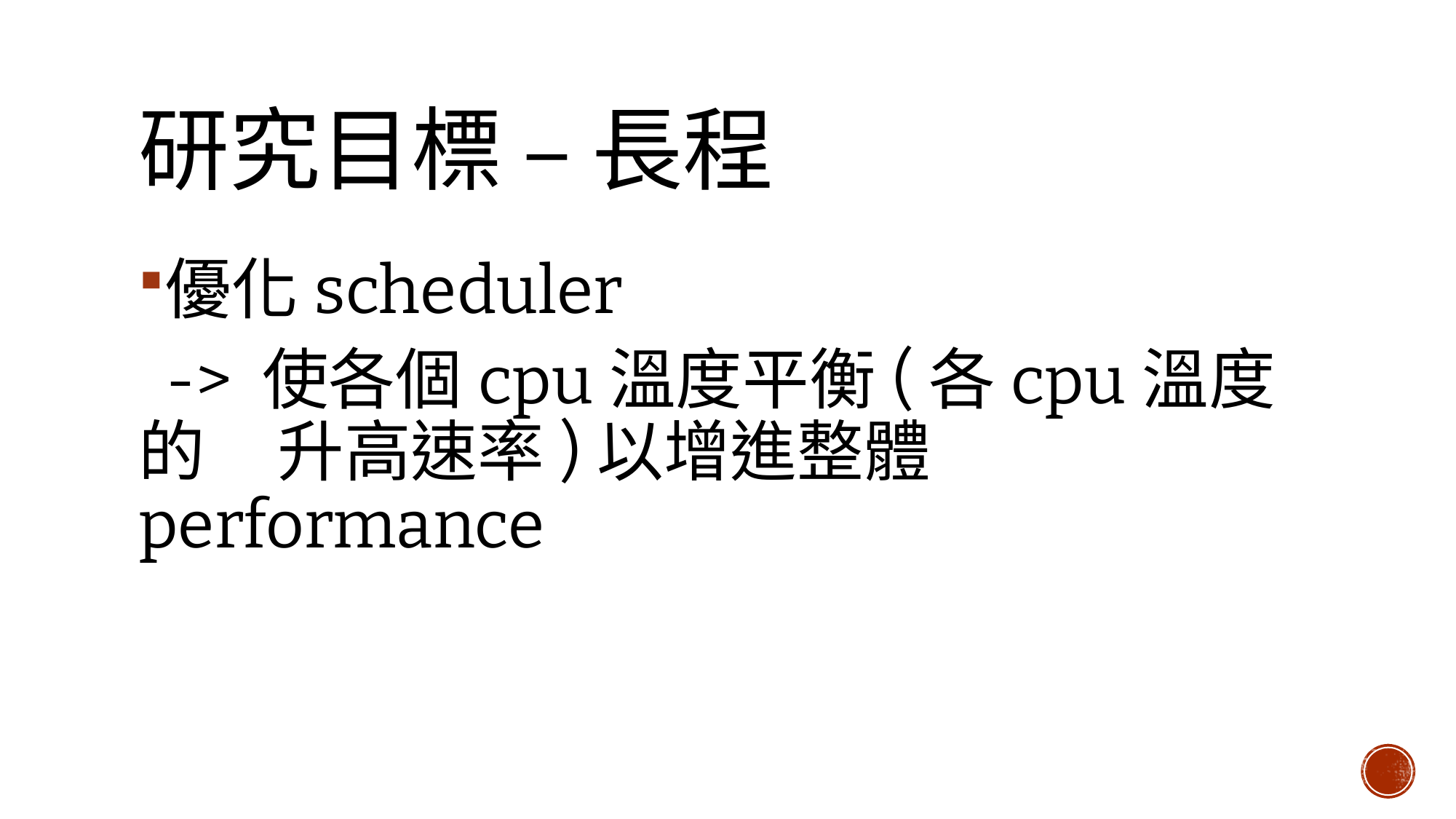

# 研究目標 – 長程
優化scheduler
  -> 使各個cpu溫度平衡(各cpu溫度的	  升高速率)以增進整體performance